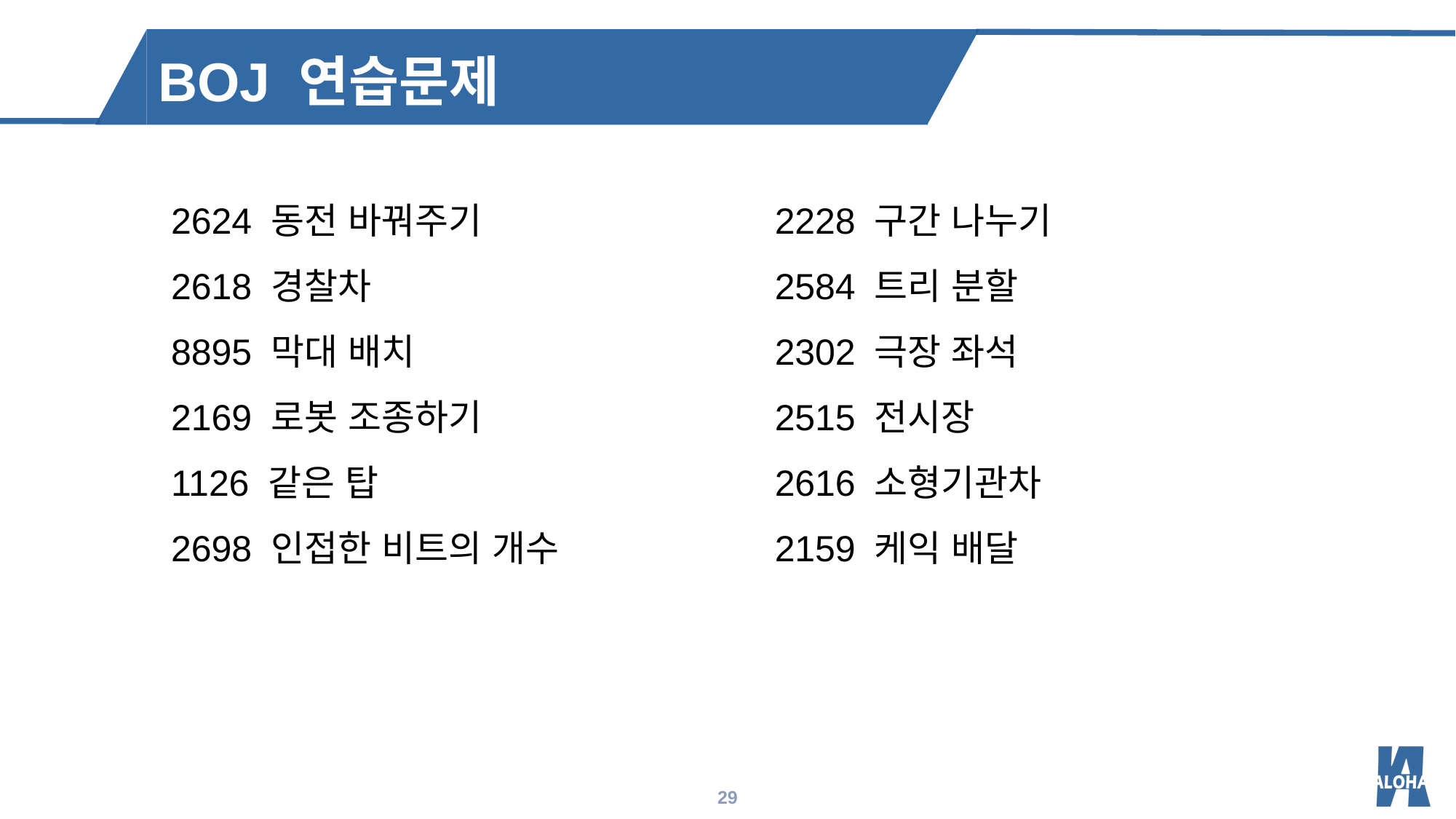

BOJ 연습문제
2624 동전 바꿔주기
2618 경찰차
8895 막대 배치
2169 로봇 조종하기
1126 같은 탑
2698 인접한 비트의 개수
2228 구간 나누기
2584 트리 분할
2302 극장 좌석
2515 전시장
2616 소형기관차
2159 케익 배달

29